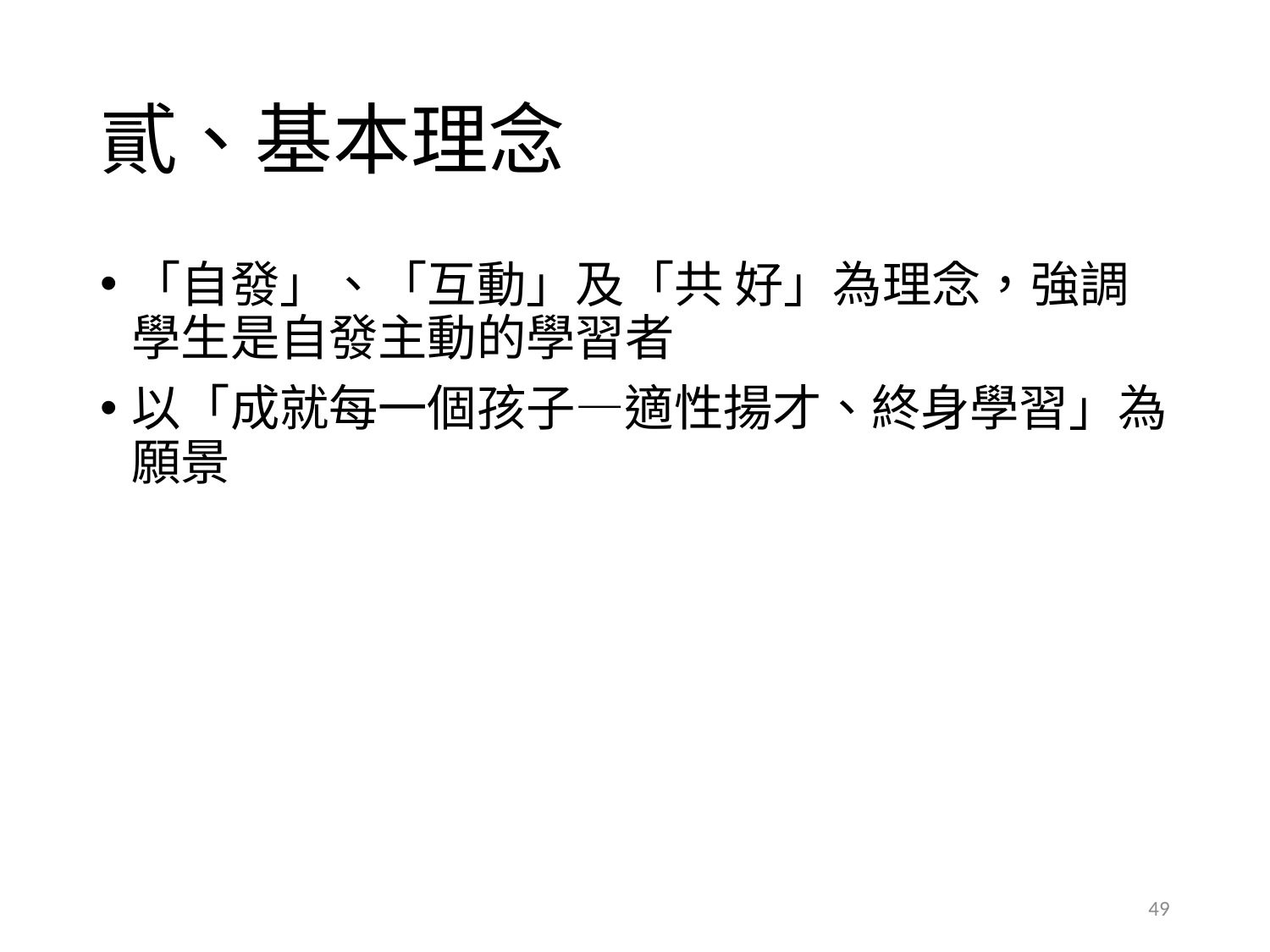

# 貳、基本理念
「自發」、「互動」及「共 好」為理念，強調學生是自發主動的學習者
以「成就每一個孩子—適性揚才、終身學習」為願景
49